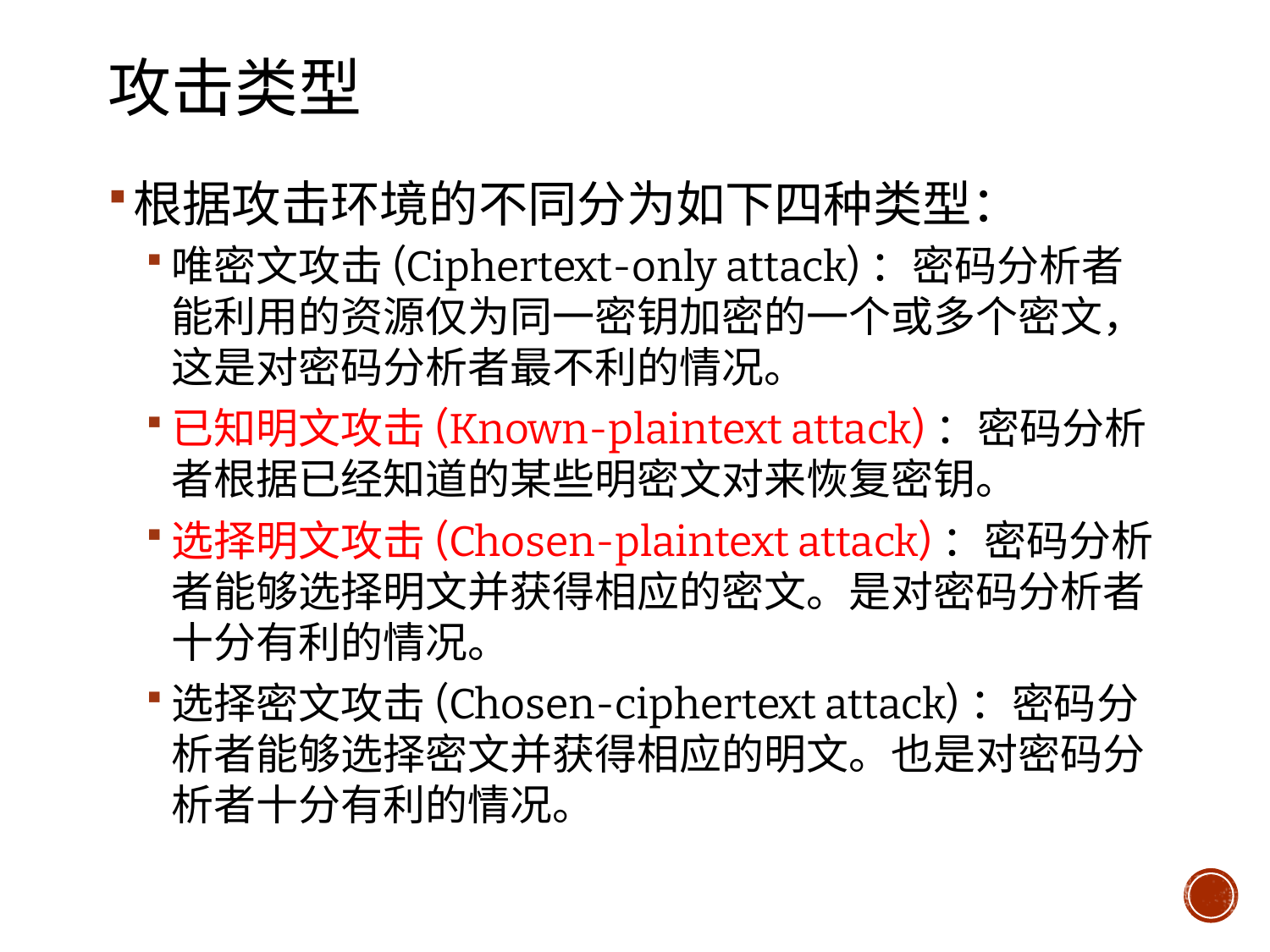

# 攻击类型
根据攻击环境的不同分为如下四种类型：
唯密文攻击(Ciphertext-only attack)：密码分析者能利用的资源仅为同一密钥加密的一个或多个密文，这是对密码分析者最不利的情况。
已知明文攻击(Known-plaintext attack)：密码分析者根据已经知道的某些明密文对来恢复密钥。
选择明文攻击(Chosen-plaintext attack)：密码分析者能够选择明文并获得相应的密文。是对密码分析者十分有利的情况。
选择密文攻击(Chosen-ciphertext attack)：密码分析者能够选择密文并获得相应的明文。也是对密码分析者十分有利的情况。